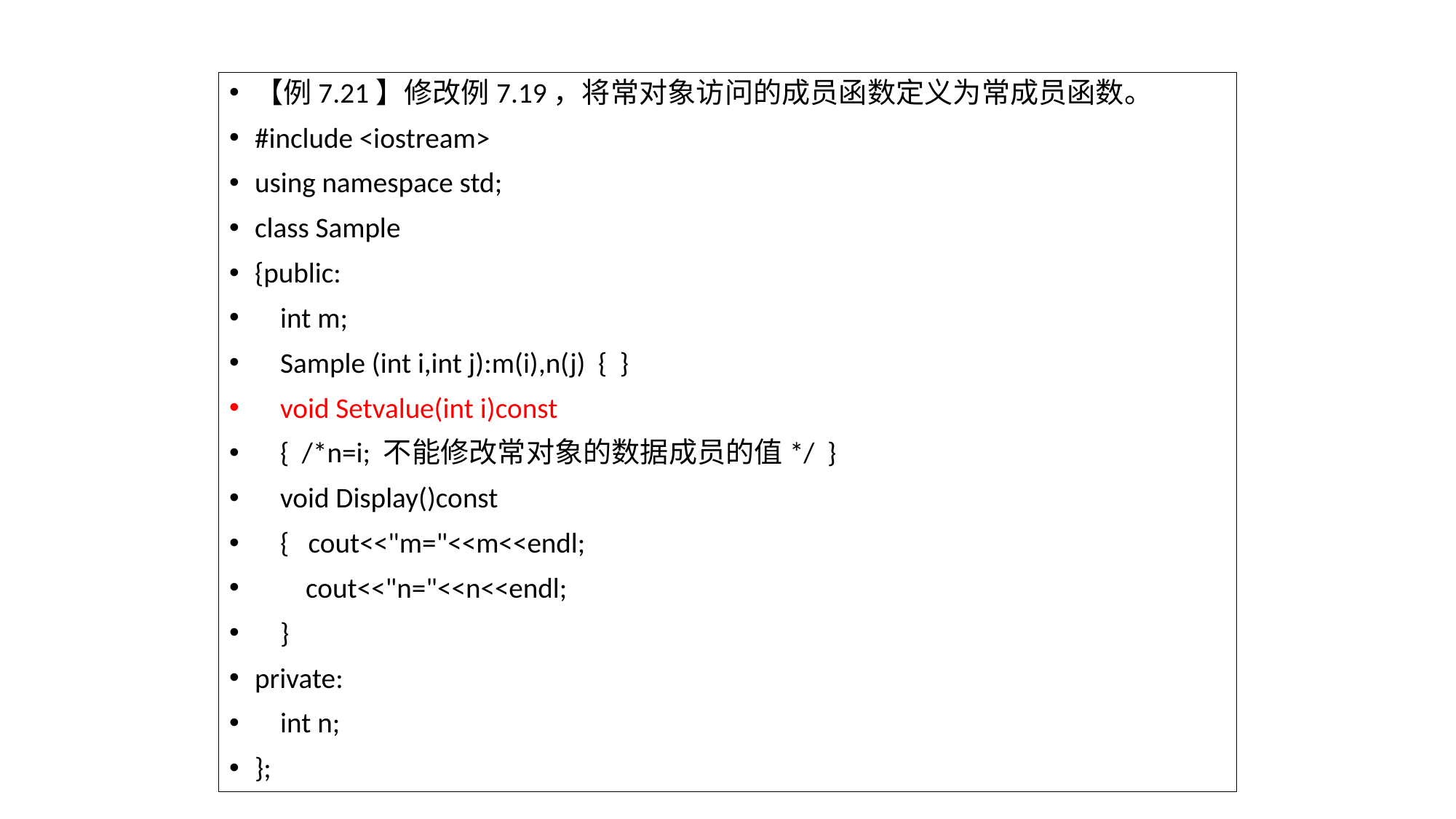

【例7.21】修改例7.19，将常对象访问的成员函数定义为常成员函数。
#include <iostream>
using namespace std;
class Sample
{public:
    int m;
    Sample (int i,int j):m(i),n(j)  {  }
    void Setvalue(int i)const
    {  /*n=i; 不能修改常对象的数据成员的值*/  }
    void Display()const
    {   cout<<"m="<<m<<endl;
        cout<<"n="<<n<<endl;
    }
private:
    int n;
};